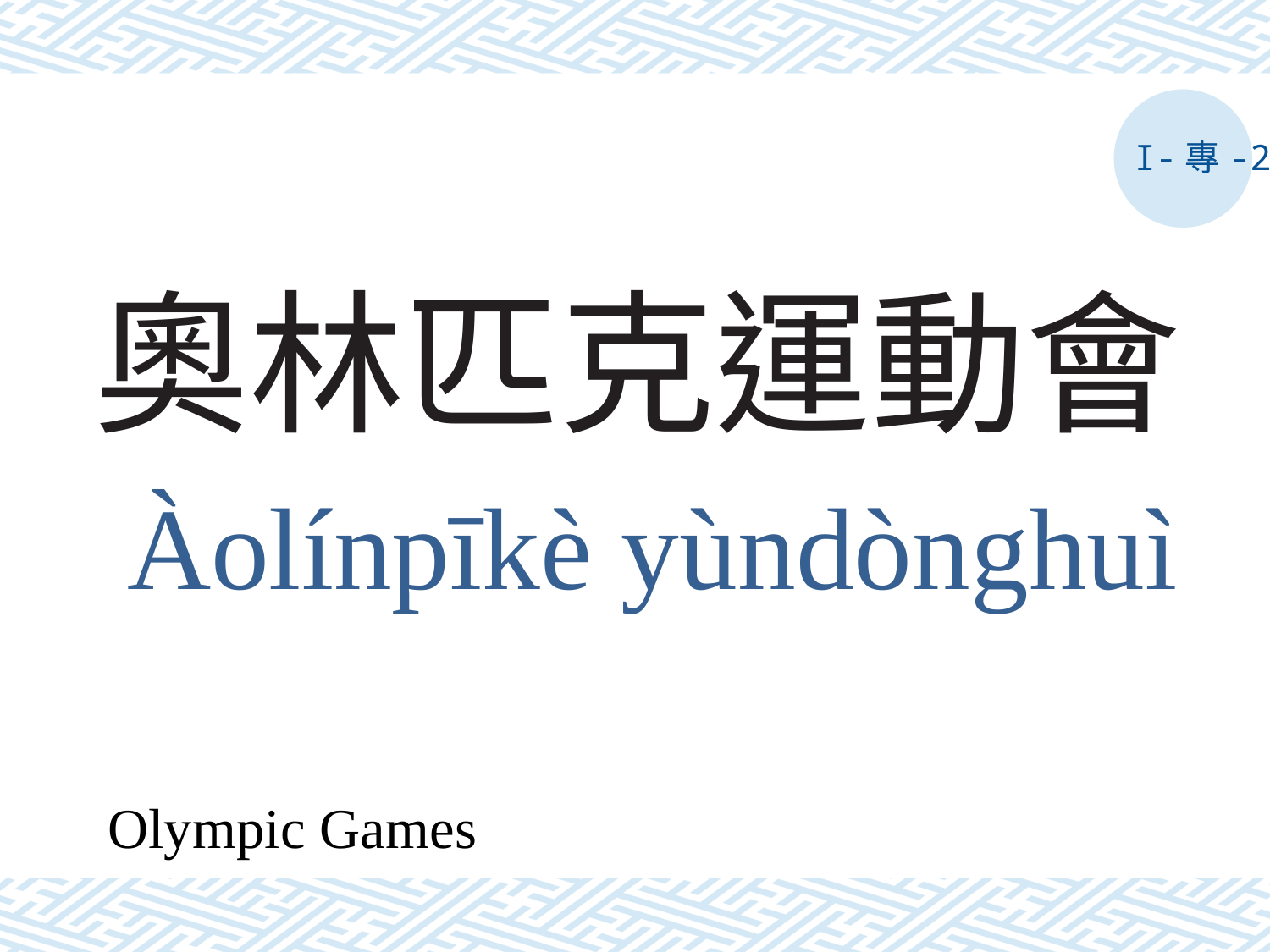

I-專-2
# 奧林匹克運動會
Àolínpīkè yùndònghuì
Olympic Games